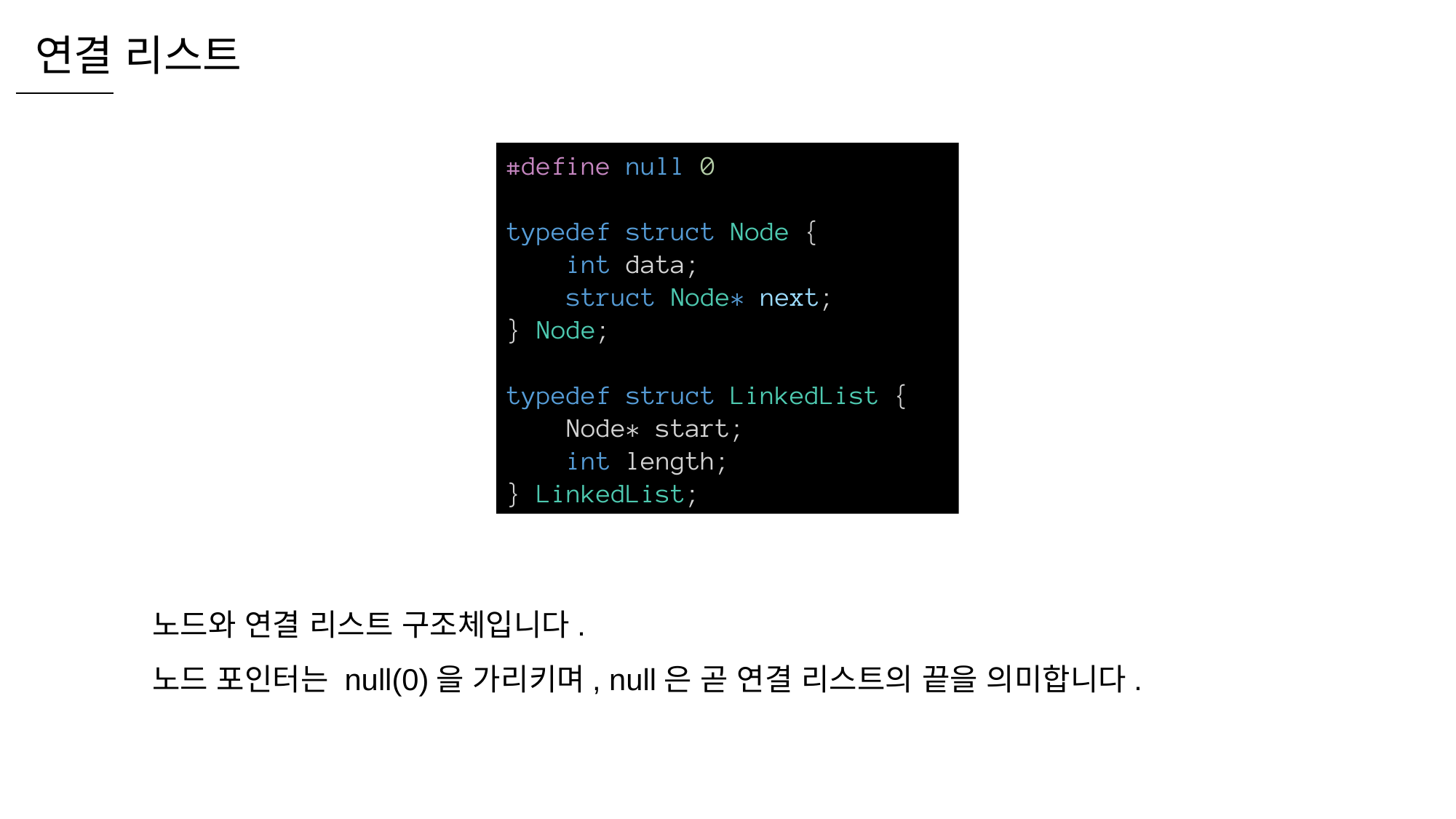

연결 리스트
#define null 0
typedef struct Node {
    int data;
    struct Node* next;
} Node;
typedef struct LinkedList {
    Node* start;
    int length;
} LinkedList;
노드와 연결 리스트 구조체입니다.
노드 포인터는 null(0)을 가리키며, null은 곧 연결 리스트의 끝을 의미합니다.